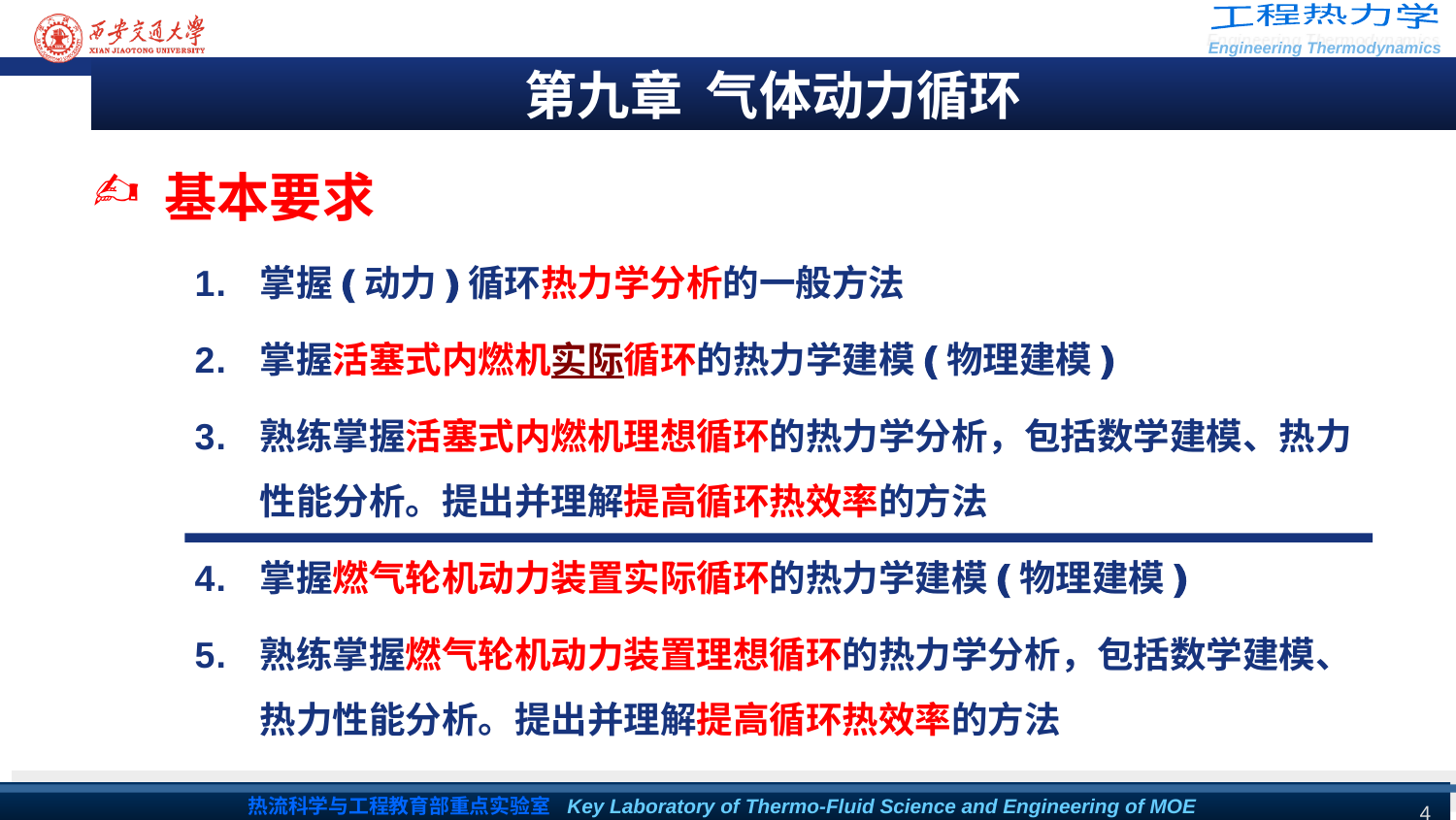

第九章  气体动力循环
 基本要求
掌握(动力)循环热力学分析的一般方法
掌握活塞式内燃机实际循环的热力学建模(物理建模)
熟练掌握活塞式内燃机理想循环的热力学分析，包括数学建模、热力性能分析。提出并理解提高循环热效率的方法
掌握燃气轮机动力装置实际循环的热力学建模(物理建模)
熟练掌握燃气轮机动力装置理想循环的热力学分析，包括数学建模、热力性能分析。提出并理解提高循环热效率的方法

4